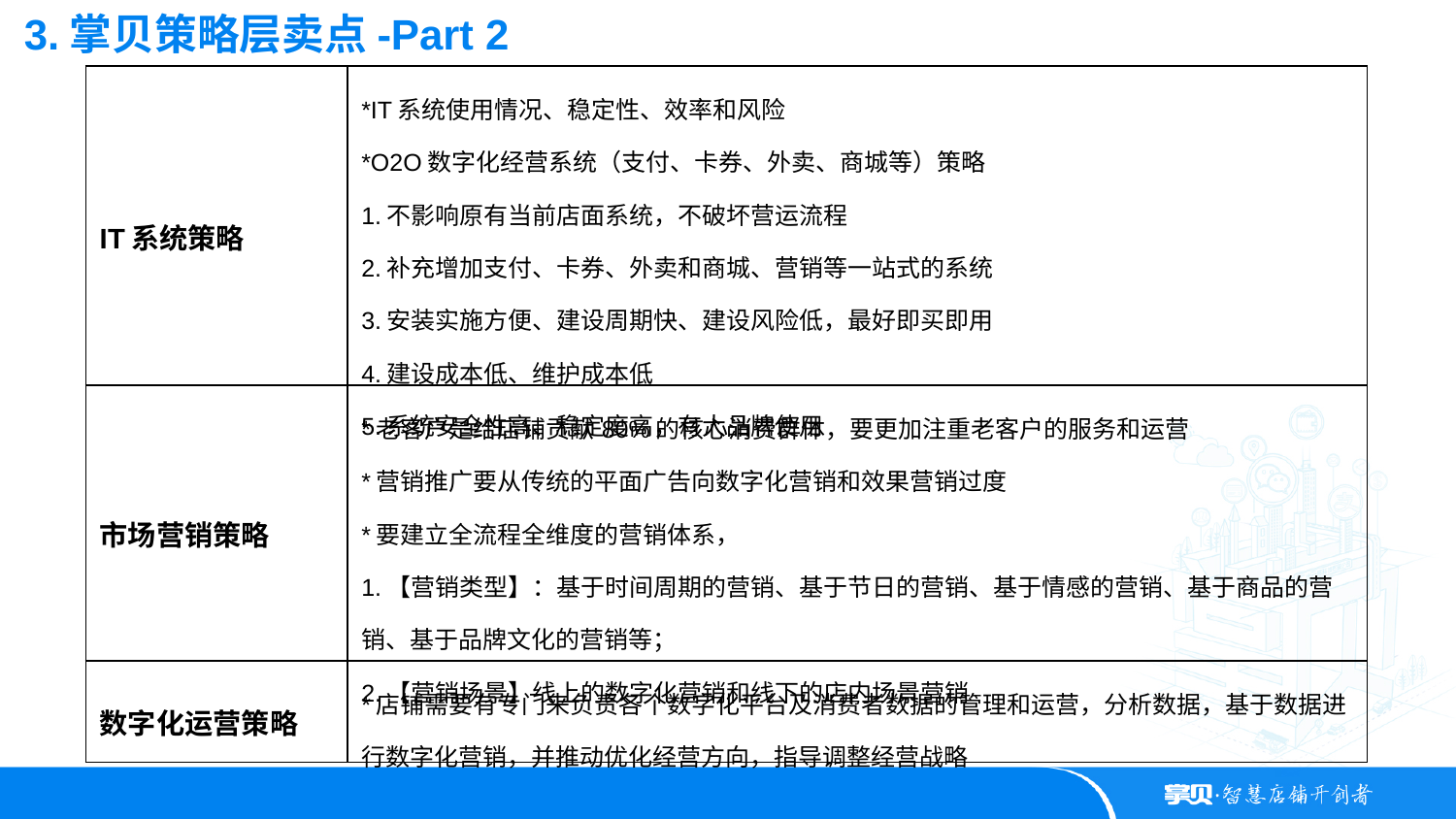

3.掌贝策略层卖点-Part 2
| IT系统策略 | \*IT系统使用情况、稳定性、效率和风险 \*O2O数字化经营系统（支付、卡券、外卖、商城等）策略 1.不影响原有当前店面系统，不破坏营运流程 2.补充增加支付、卡券、外卖和商城、营销等一站式的系统 3.安装实施方便、建设周期快、建设风险低，最好即买即用 4.建设成本低、维护成本低 5.系统安全性高、稳定度高，有大品牌使用 |
| --- | --- |
| 市场营销策略 | \*老客户是给店铺贡献80%的核心消费群体，要更加注重老客户的服务和运营 \*营销推广要从传统的平面广告向数字化营销和效果营销过度 \*要建立全流程全维度的营销体系， 1.【营销类型】：基于时间周期的营销、基于节日的营销、基于情感的营销、基于商品的营销、基于品牌文化的营销等； 2.【营销场景】线上的数字化营销和线下的店内场景营销 |
| 数字化运营策略 | \*店铺需要有专门来负责各个数字化平台及消费者数据的管理和运营，分析数据，基于数据进行数字化营销，并推动优化经营方向，指导调整经营战略 |